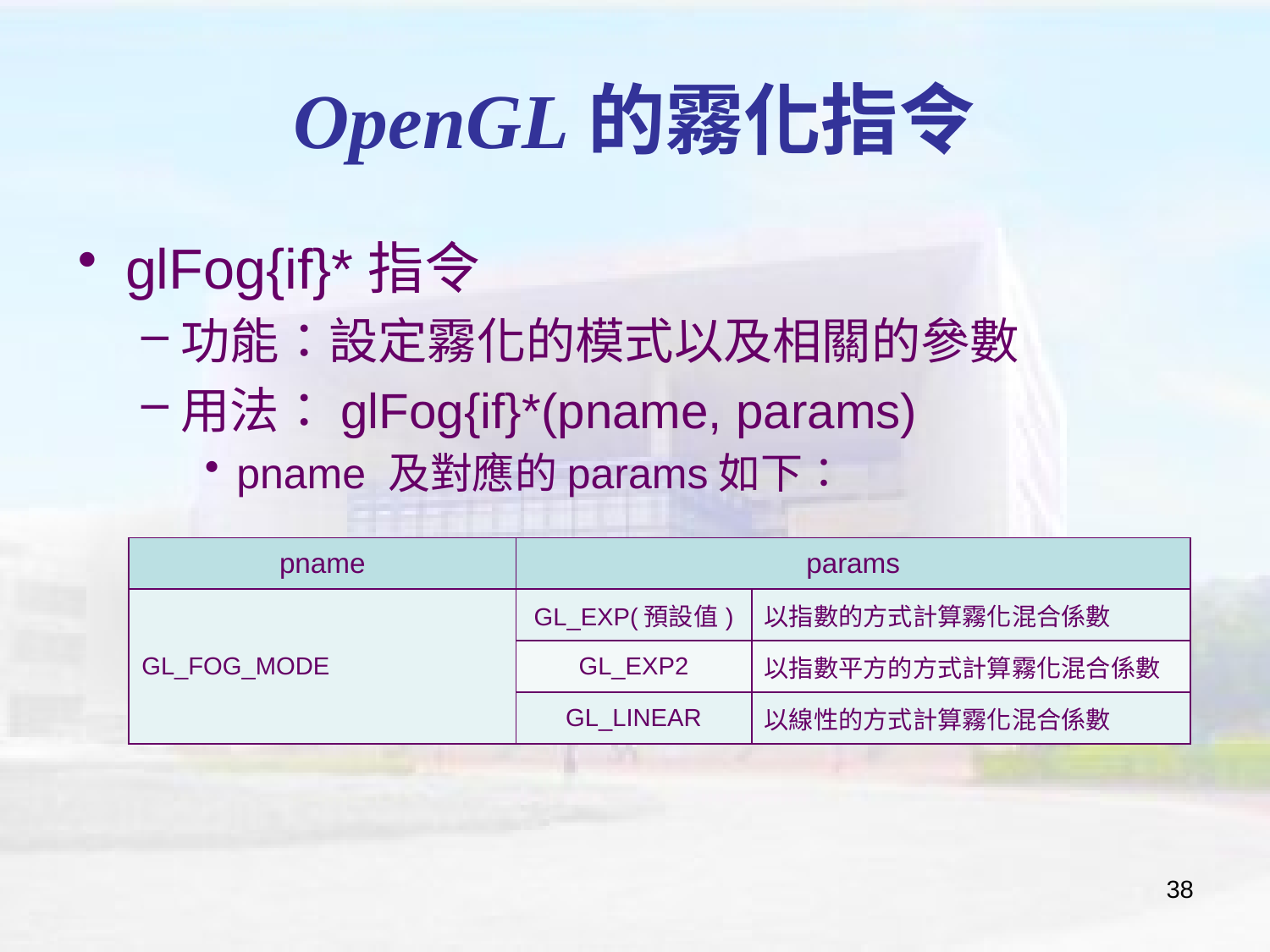

# OpenGL的霧化指令
glFog{if}*指令
功能：設定霧化的模式以及相關的參數
用法：glFog{if}*(pname, params)
pname 及對應的params如下：
| pname | params |  |
| --- | --- | --- |
| GL\_FOG\_MODE | GL\_EXP(預設值) | 以指數的方式計算霧化混合係數 |
|  | GL\_EXP2 | 以指數平方的方式計算霧化混合係數 |
|  | GL\_LINEAR | 以線性的方式計算霧化混合係數 |
38